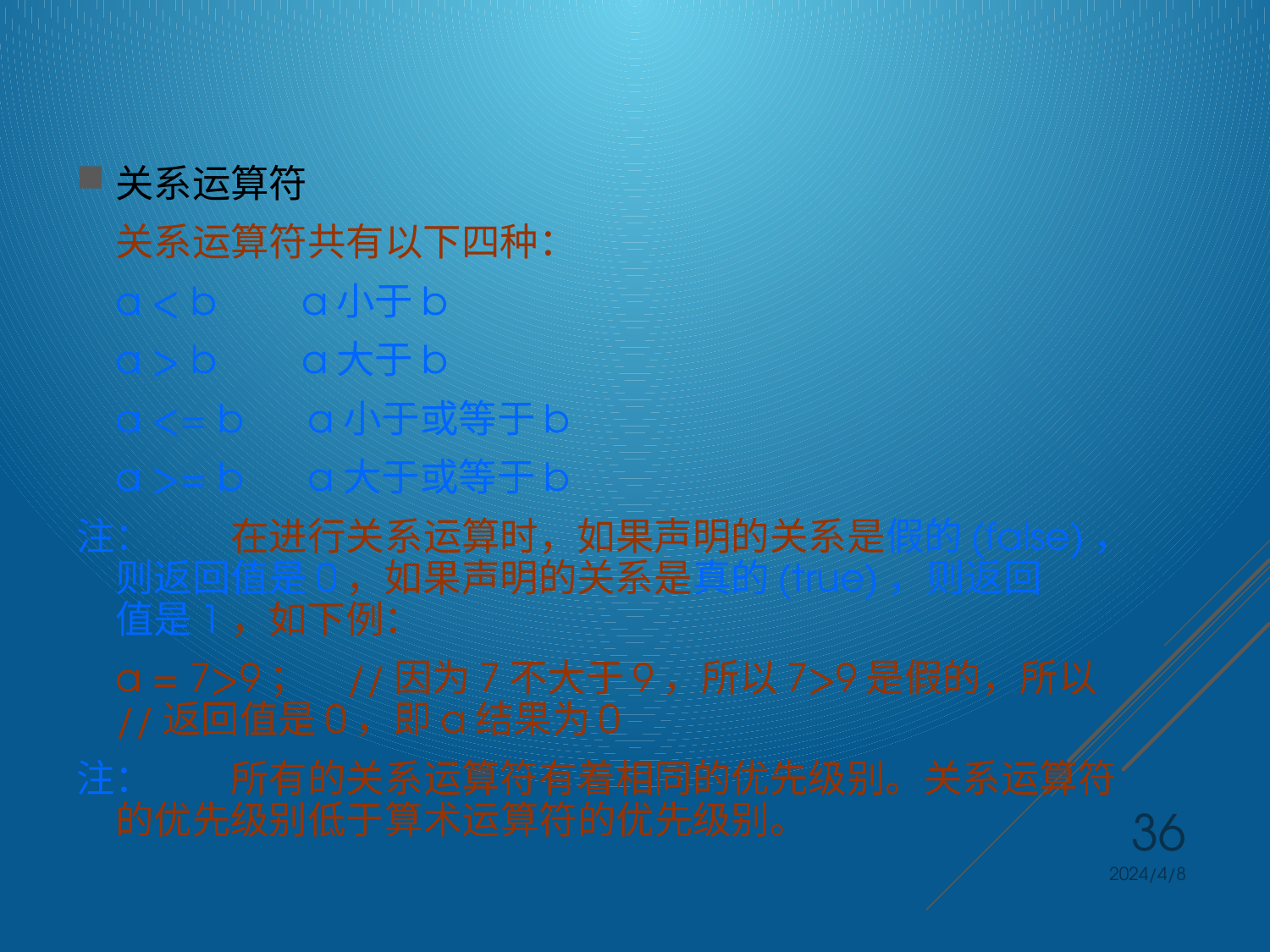

关系运算符
	关系运算符共有以下四种：
		a < b        a小于b
		a > b        a大于b
		a <= b      a小于或等于b
		a >= b      a大于或等于b
注：	在进行关系运算时，如果声明的关系是假的(false)，	则返回值是0，如果声明的关系是真的(true)，则返回	值是1，如下例：
		a = 7>9；	//因为7不大于9，所以7>9是假的，所以			//返回值是0，即a结果为0
注：	所有的关系运算符有着相同的优先级别。关系运算符	的优先级别低于算术运算符的优先级别。
36
2024/4/8